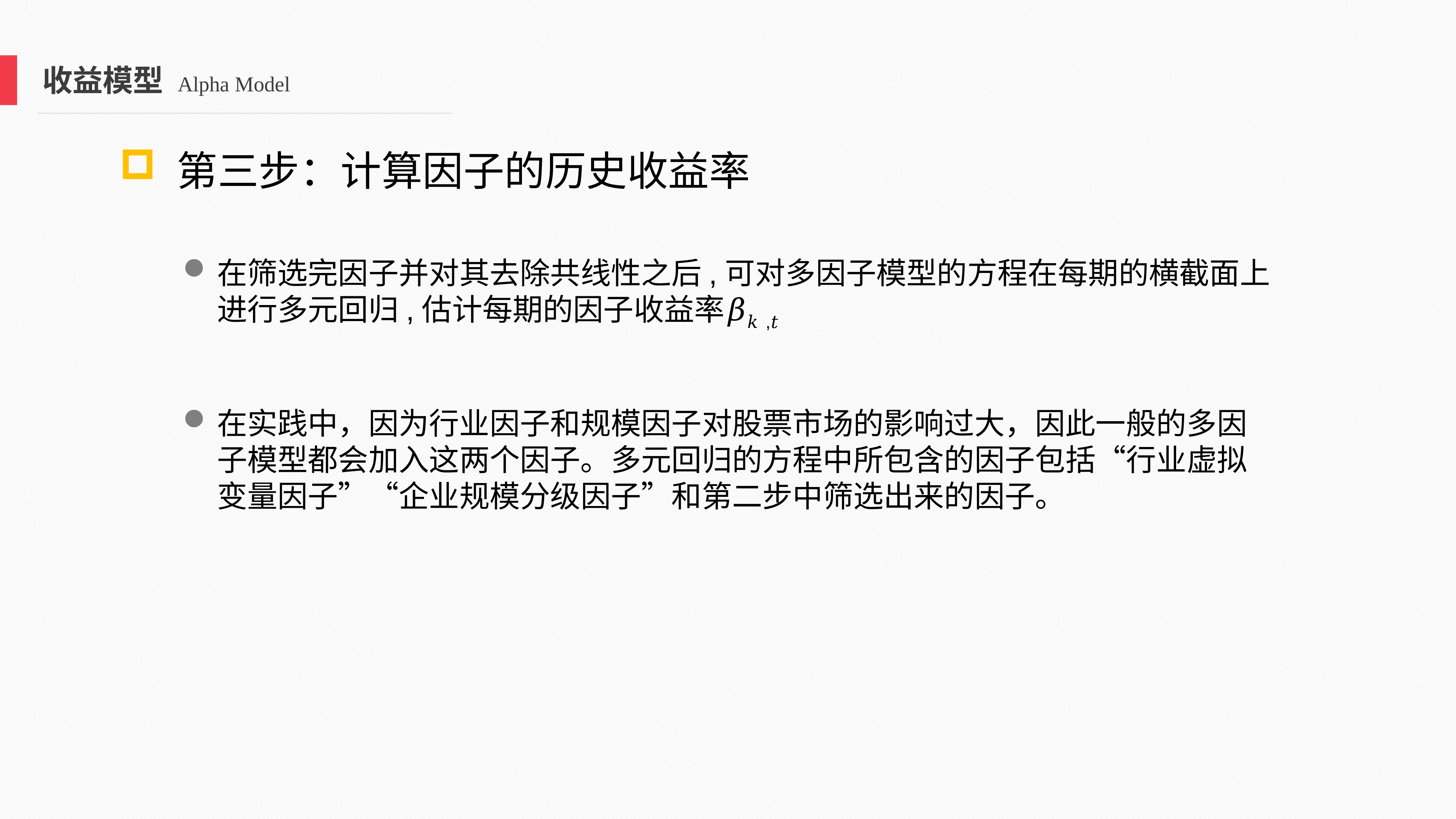

收益模型 Alpha Model
 第三步：计算因子的历史收益率
在筛选完因子并对其去除共线性之后,可对多因子模型的方程在每期的横截面上进行多元回归,估计每期的因子收益率𝛽𝑘,𝑡

在实践中，因为行业因子和规模因子对股票市场的影响过大，因此一般的多因子模型都会加入这两个因子。多元回归的方程中所包含的因子包括“行业虚拟变量因子”“企业规模分级因子”和第二步中筛选出来的因子。